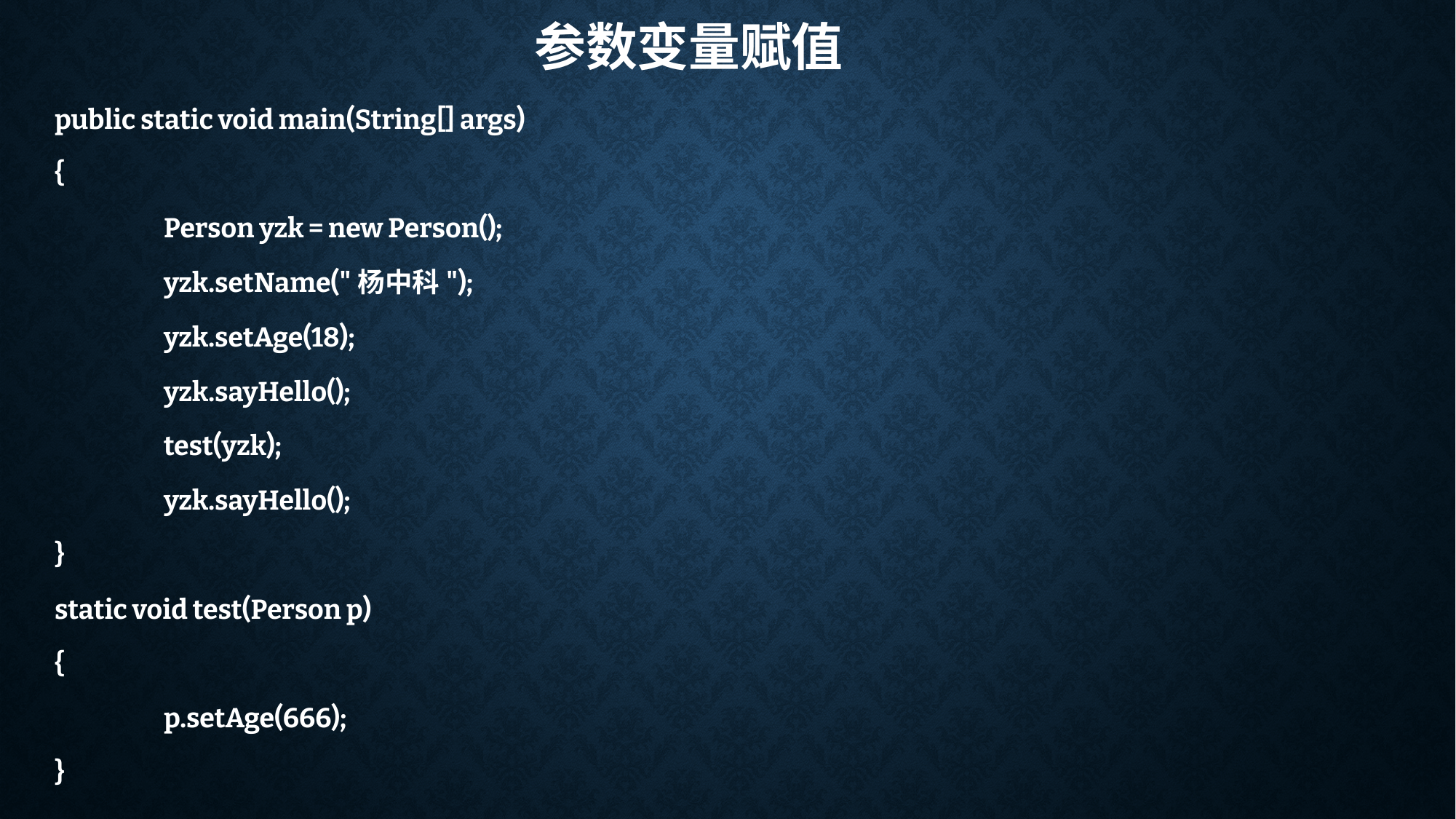

# 参数变量赋值
public static void main(String[] args)
{
	Person yzk = new Person();
	yzk.setName("杨中科");
	yzk.setAge(18);
	yzk.sayHello();
	test(yzk);
	yzk.sayHello();
}
static void test(Person p)
{
	p.setAge(666);
}